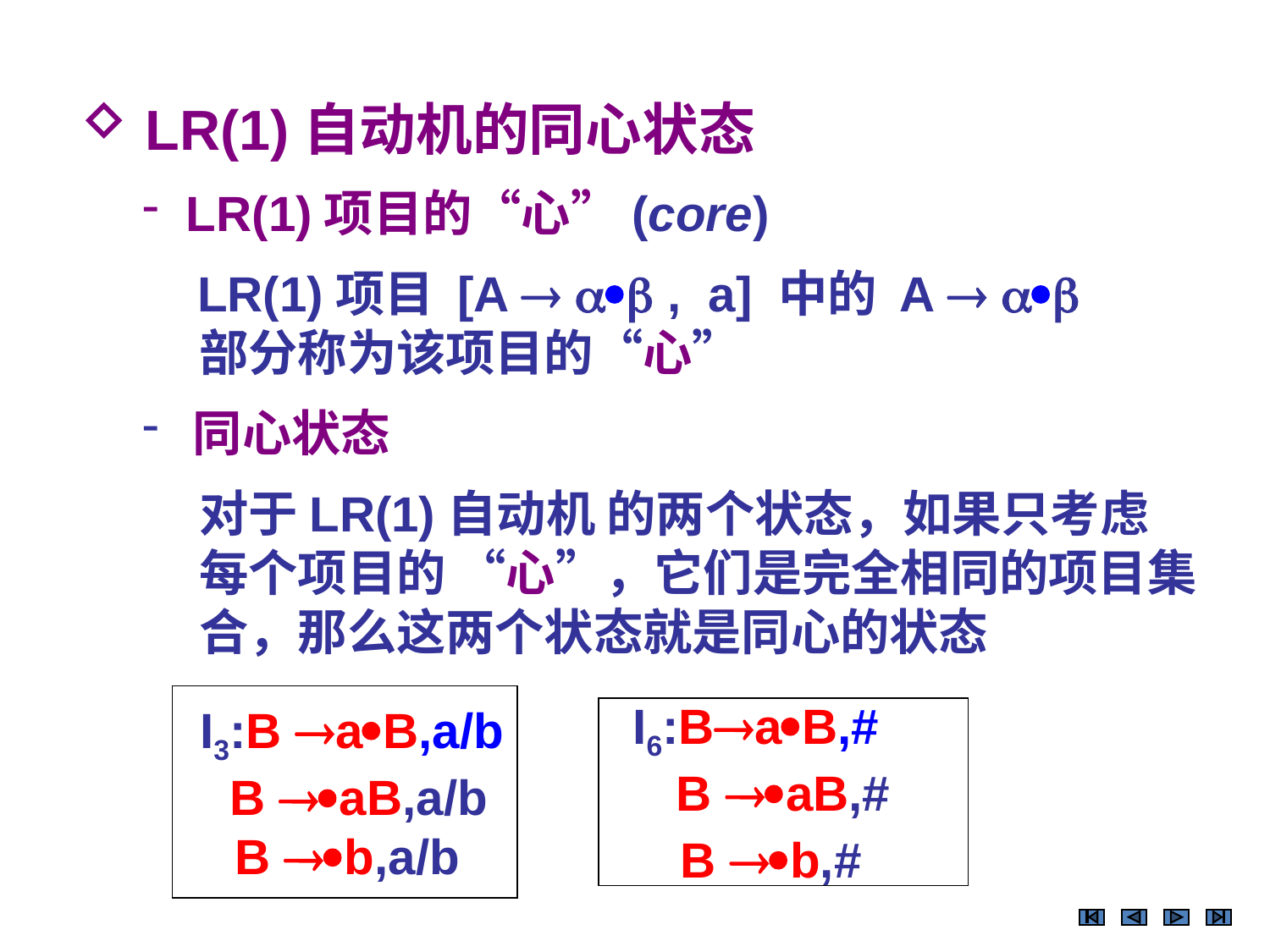

LR(1)自动机的同心状态

  LR(1)项目的“心”(core)

    LR(1)项目 [A → α•β ,  a] 中的 A → α•β
    部分称为该项目的“心”

  同心状态

    对于LR(1)自动机 的两个状态，如果只考虑
    每个项目的 “心”，它们是完全相同的项目集
    合，那么这两个状态就是同心的状态
  I3:B →a•B,a/b
  B →•aB,a/b
  B →•b,a/b
I6:B→a•B,#
B →•aB,#
B →•b,#